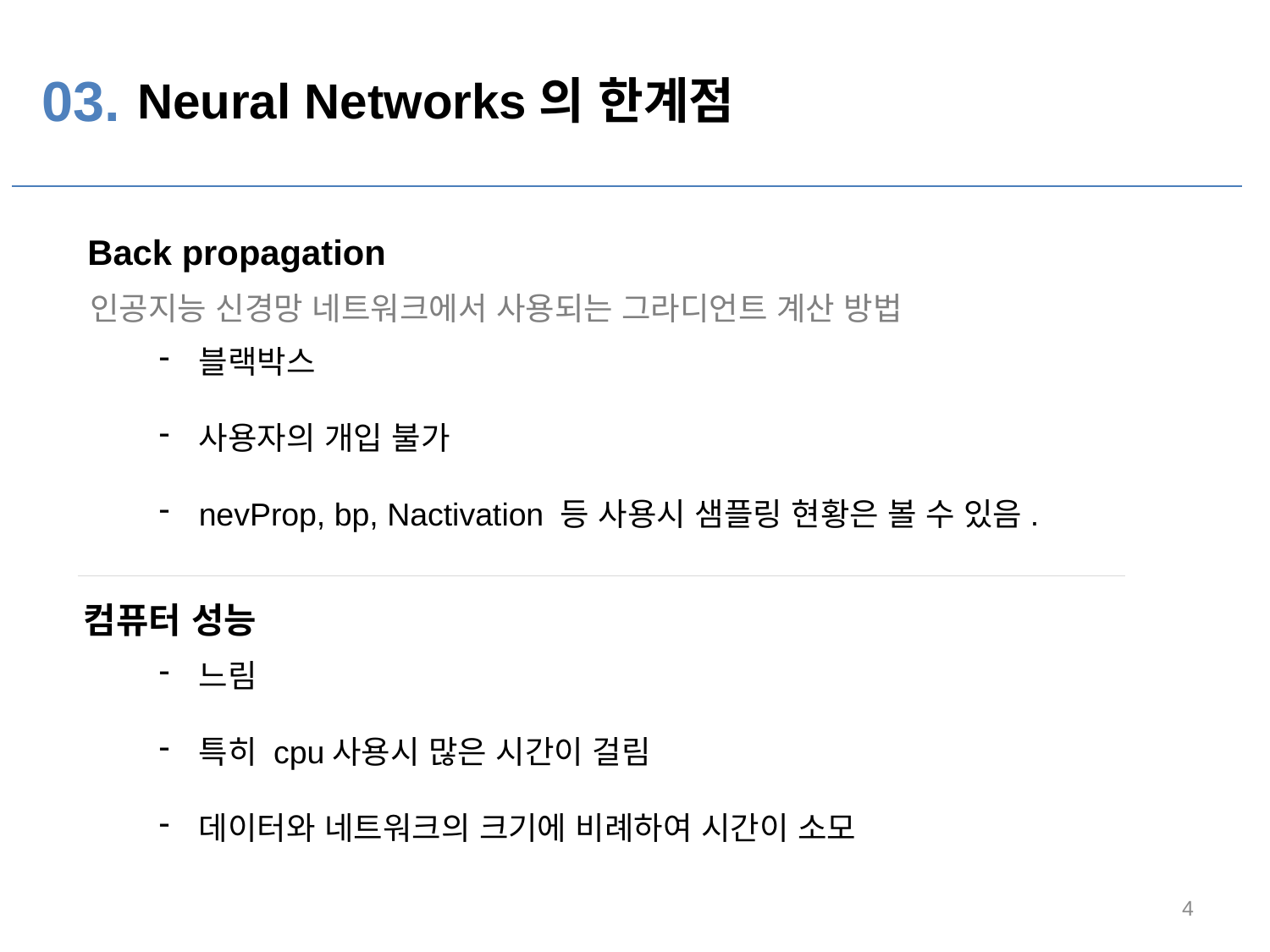

03.
Neural Networks의 한계점
Back propagation
인공지능 신경망 네트워크에서 사용되는 그라디언트 계산 방법
블랙박스

사용자의 개입 불가

nevProp, bp, Nactivation 등 사용시 샘플링 현황은 볼 수 있음.
컴퓨터 성능
느림

특히 cpu사용시 많은 시간이 걸림

데이터와 네트워크의 크기에 비례하여 시간이 소모
4